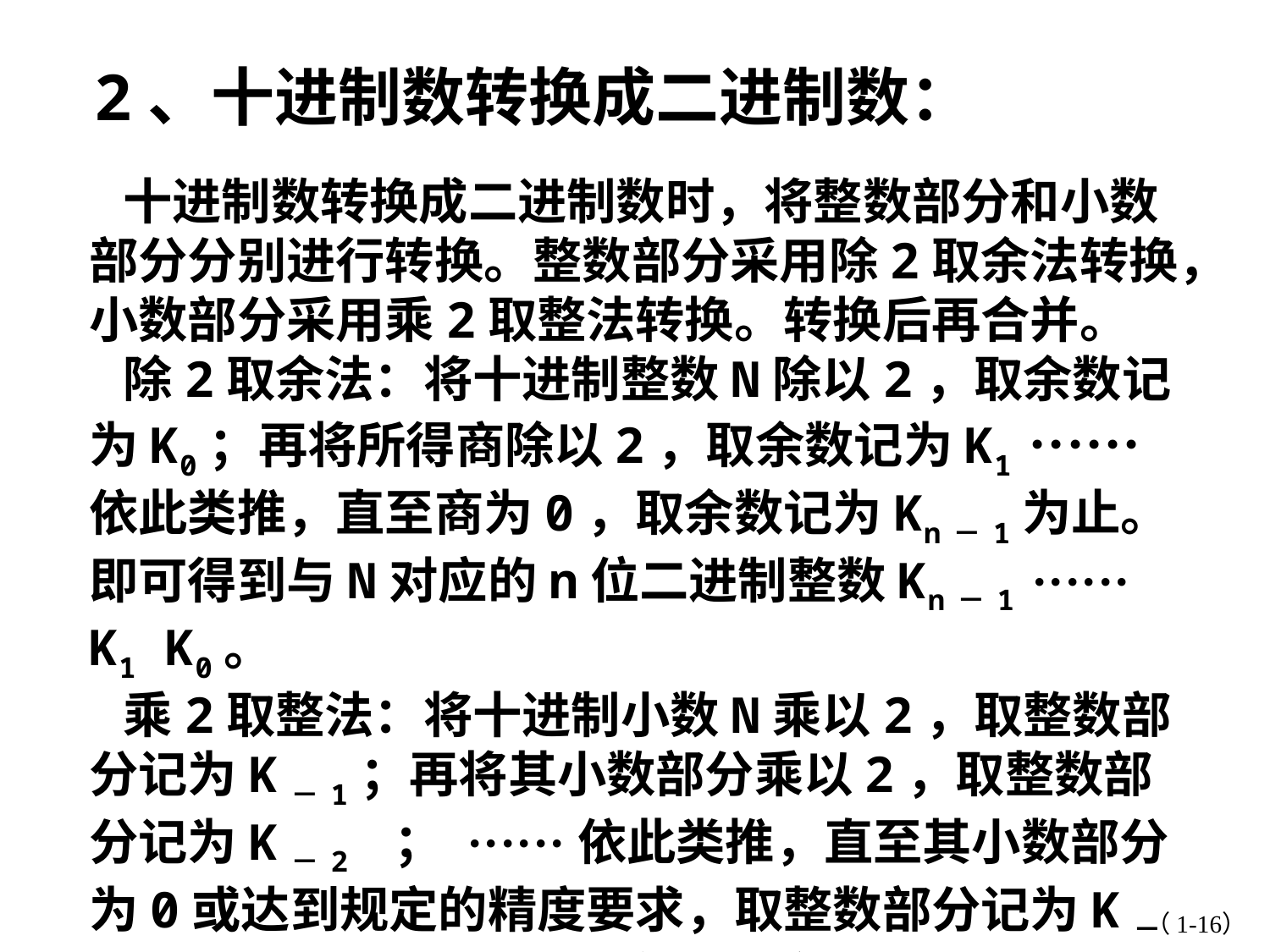

2、十进制数转换成二进制数：
  十进制数转换成二进制数时，将整数部分和小数部分分别进行转换。整数部分采用除2取余法转换，小数部分采用乘2取整法转换。转换后再合并。
  除2取余法：将十进制整数N除以2，取余数记为K0；再将所得商除以2，取余数记为K1 ······依此类推，直至商为0，取余数记为Kn－1为止。即可得到与N对应的n位二进制整数Kn－1 ······ K1 K0。
  乘2取整法：将十进制小数N乘以2，取整数部分记为K－1；再将其小数部分乘以2，取整数部分记为K－2  ； ······依此类推，直至其小数部分为0或达到规定的精度要求，取整数部分记为K－m为止。即可得到与N对应的m位二进制小数0．K－1 K－2······ K－m。
（1-16）